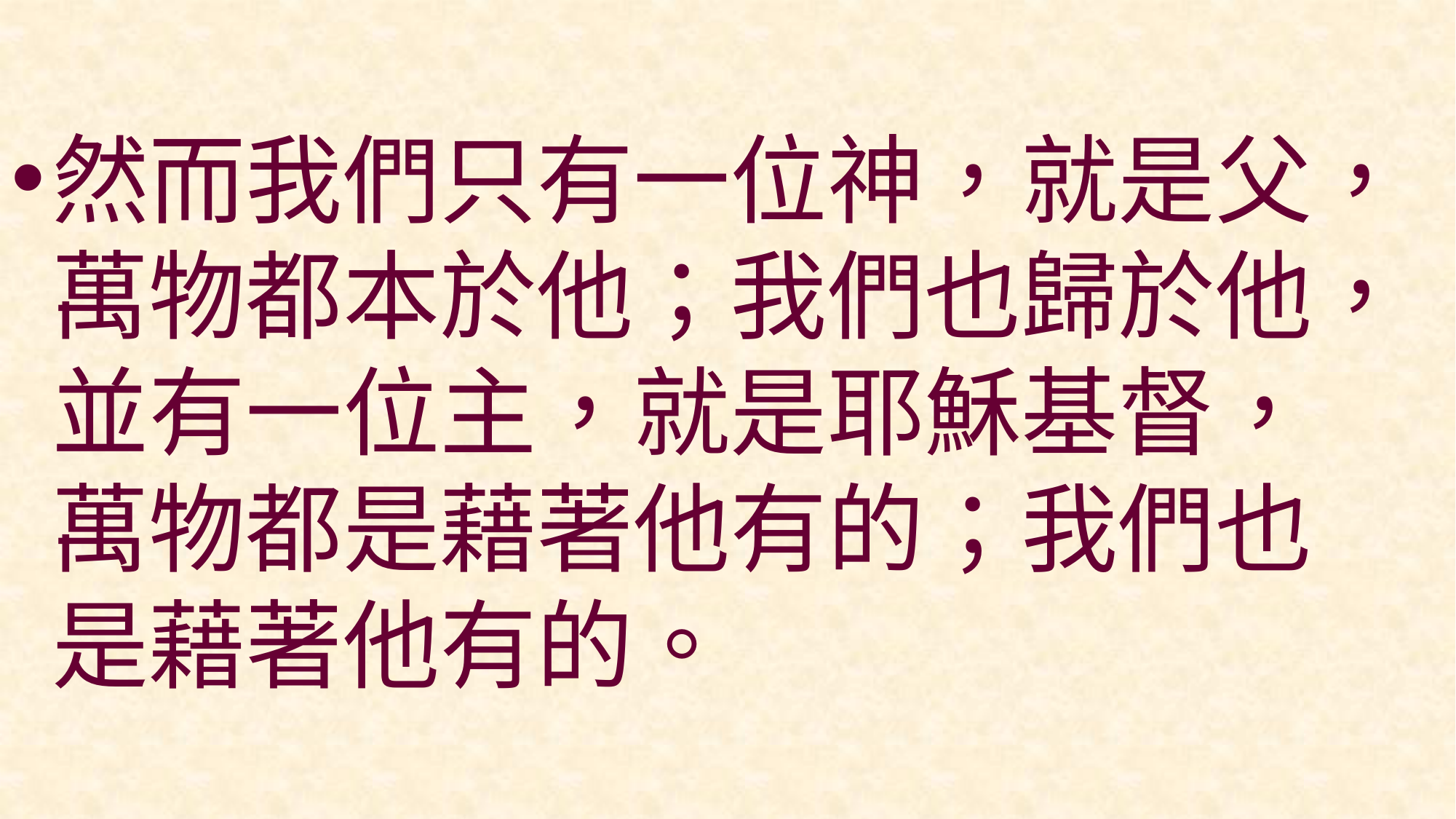

然而我們只有一位神，就是父，萬物都本於他；我們也歸於他，並有一位主，就是耶穌基督，萬物都是藉著他有的；我們也是藉著他有的。